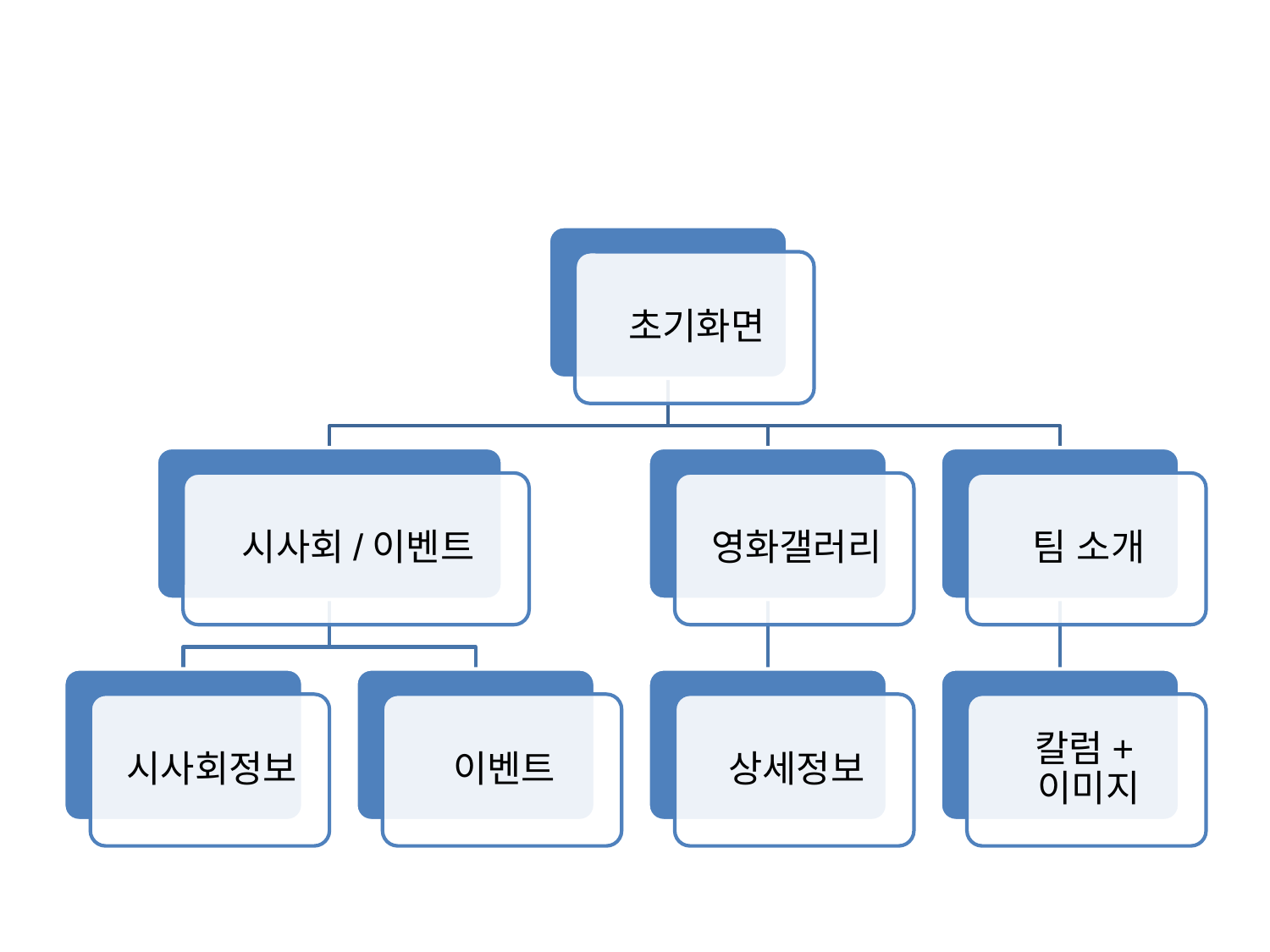

#
초기화면
시사회/이벤트
시사회정보
이벤트
영화갤러리
상세정보
팀 소개
칼럼+이미지